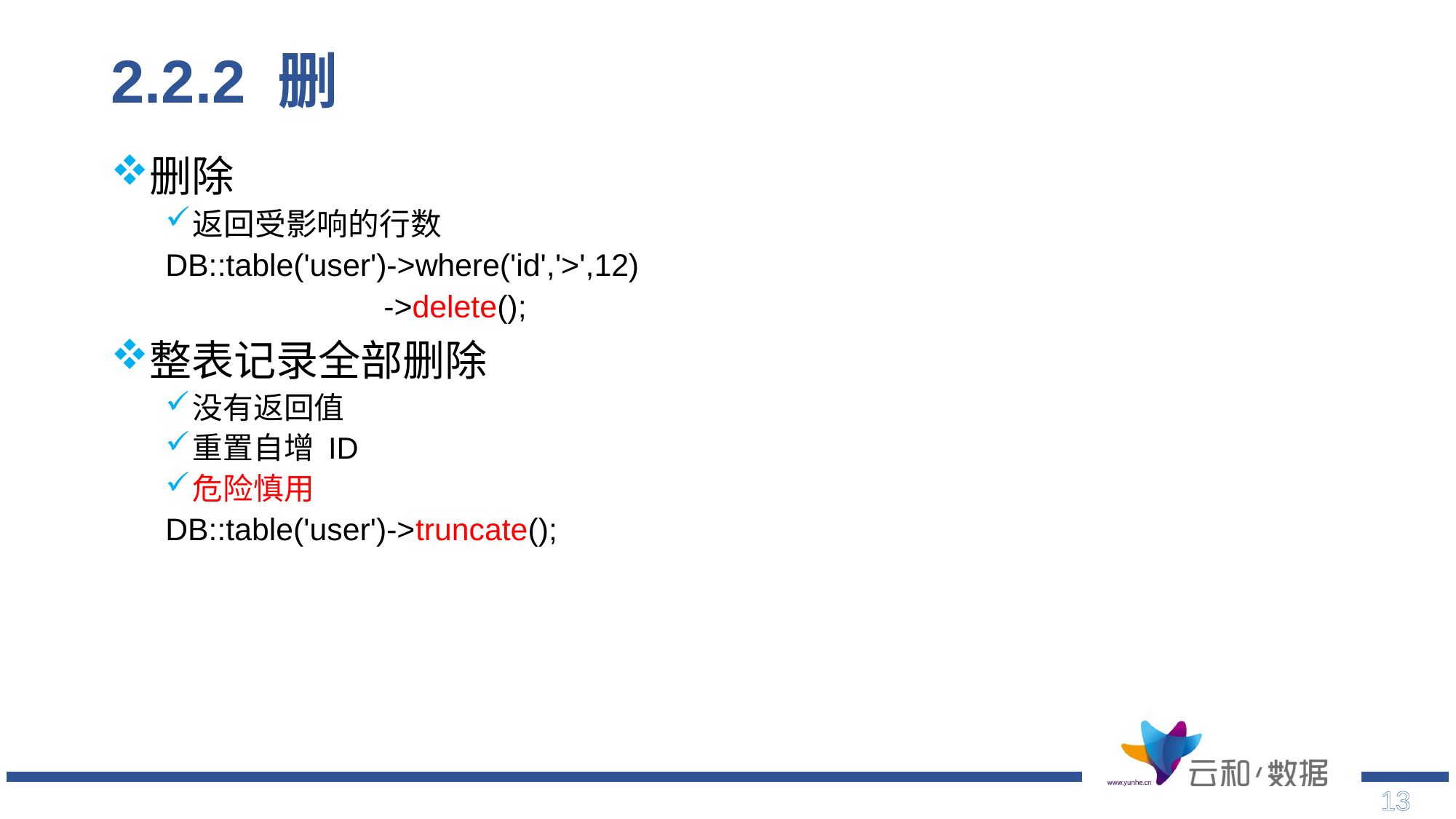

# 2.2.2 删
删除
返回受影响的行数
DB::table('user')->where('id','>',12)
                         ->delete();
整表记录全部删除
没有返回值
重置自增 ID
危险慎用
DB::table('user')->truncate();